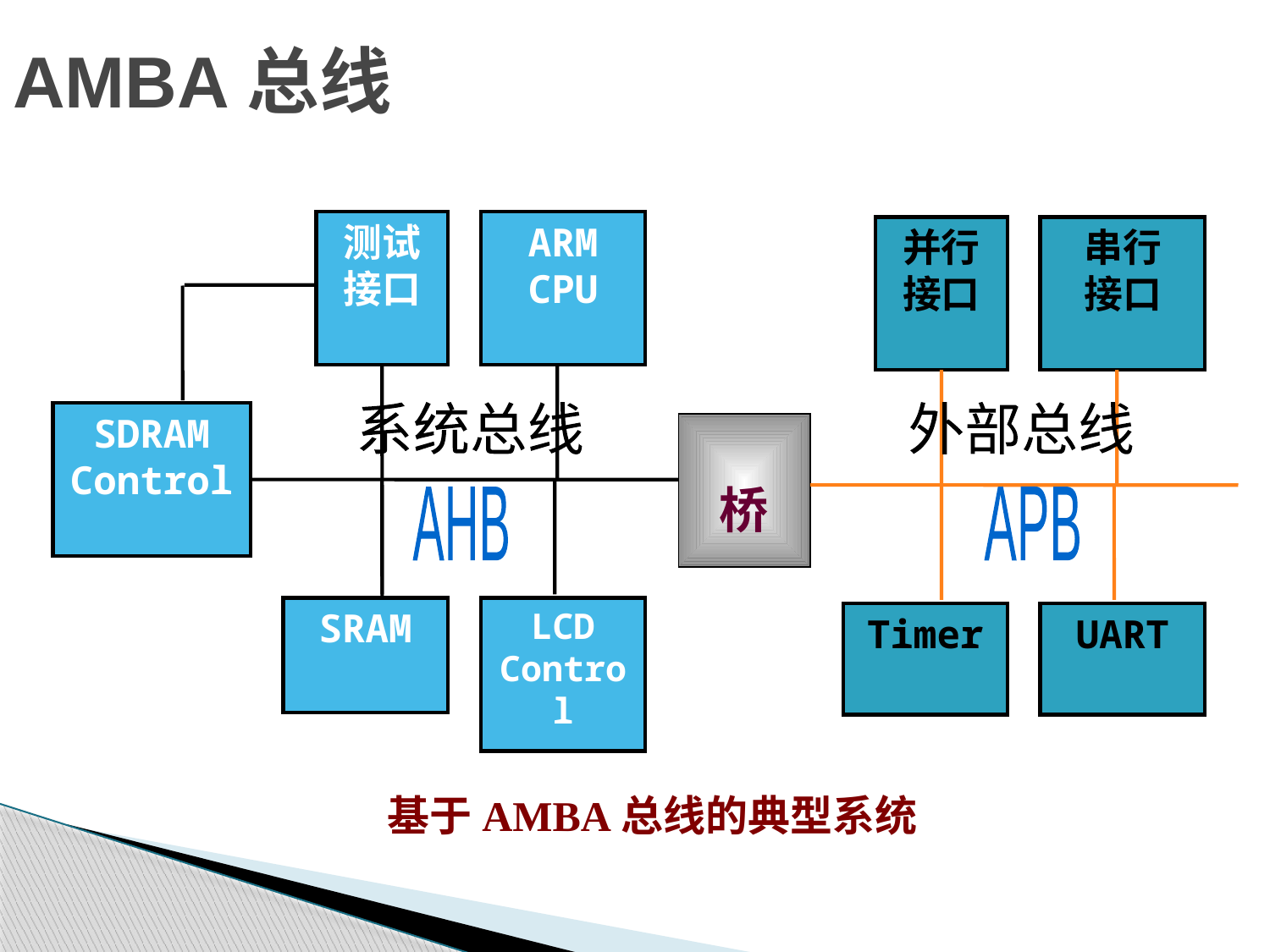

# AMBA总线
测试接口
ARM
CPU
并行接口
串行
接口

系统总线
AHB
外部总线
APB
SDRAM
Control

桥

SRAM
LCD
Control
Timer
UART
基于AMBA总线的典型系统